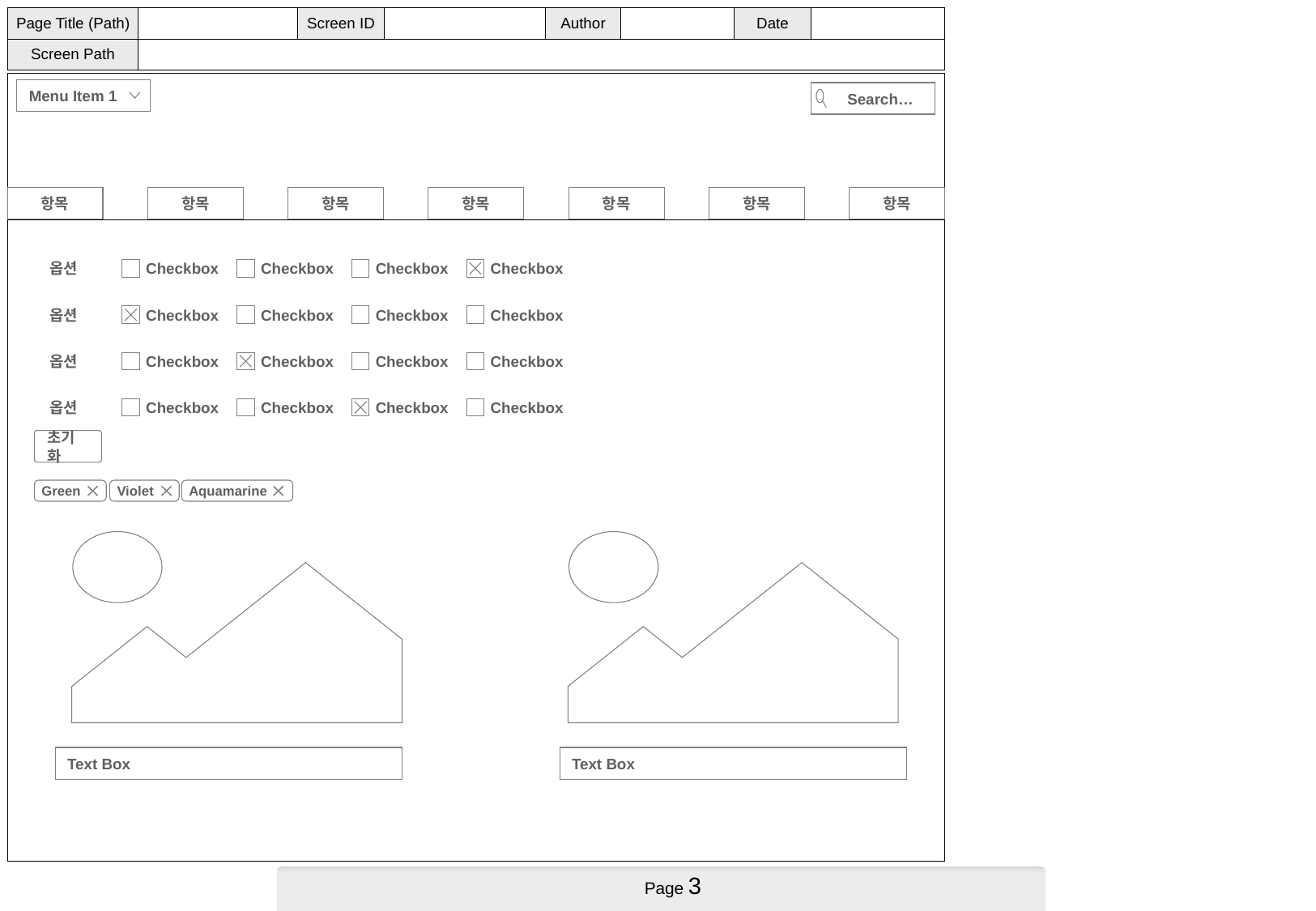

Menu Item 1

Search…

항목
항목
항목
항목
항목
항목
항목
옵션
Checkbox

Checkbox

Checkbox

Checkbox

옵션
Checkbox

Checkbox

Checkbox

Checkbox

옵션
Checkbox

Checkbox

Checkbox

Checkbox

옵션
Checkbox

Checkbox

Checkbox

Checkbox

초기화
Green

Violet

Aquamarine

Text Box
Text Box